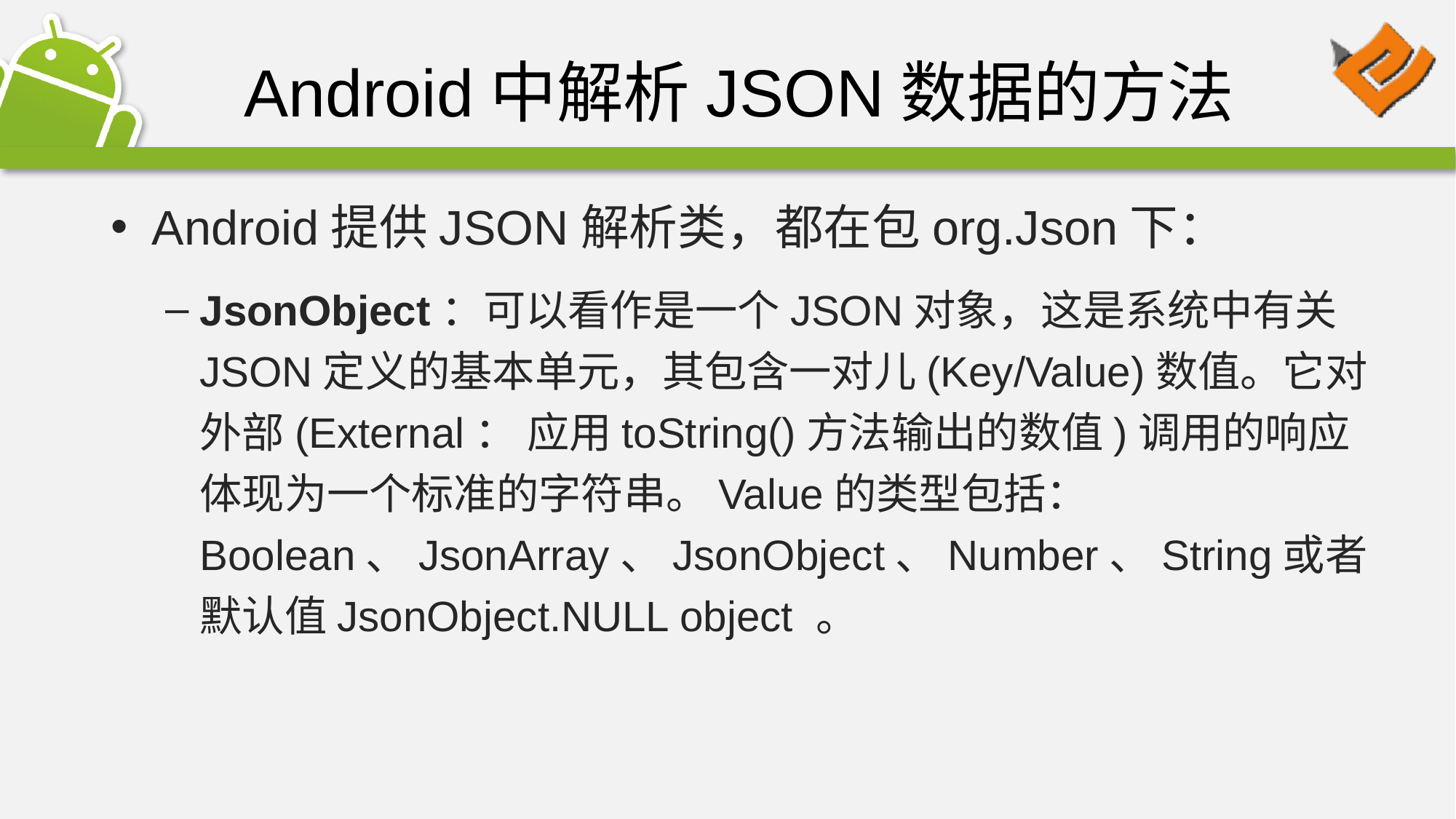

# Android中解析JSON数据的方法
Android提供JSON解析类，都在包org.Json下：
JsonObject：可以看作是一个JSON对象，这是系统中有关JSON定义的基本单元，其包含一对儿(Key/Value)数值。它对外部(External： 应用toString()方法输出的数值)调用的响应体现为一个标准的字符串。Value的类型包括：Boolean、JsonArray、JsonObject、Number、String或者默认值JsonObject.NULL object 。